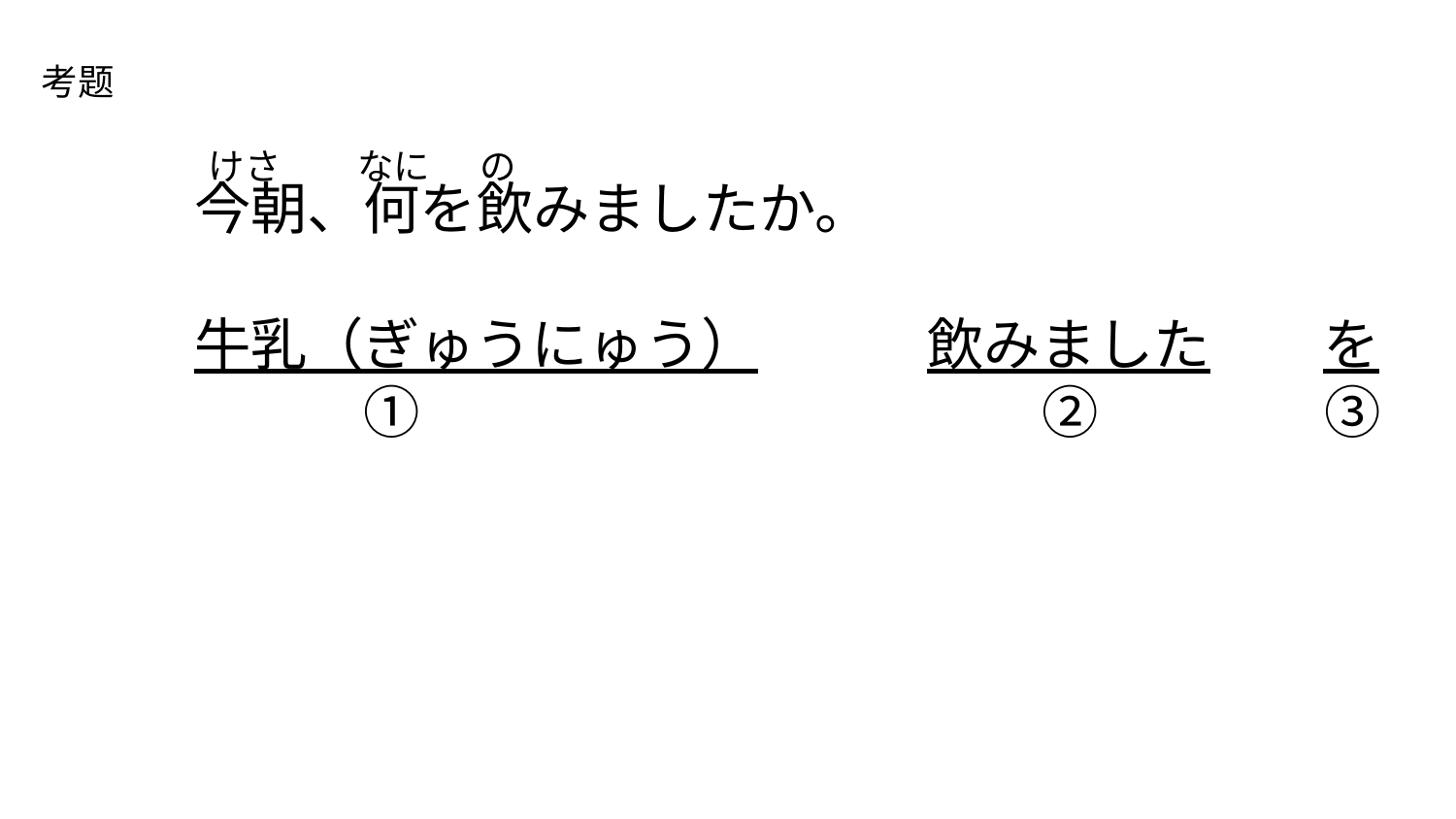

考题
けさ
なに
の
今朝、何を飲みましたか。

牛乳（ぎゅうにゅう）　　　飲みました　　を
　　　①　　　　　　　　　　　②　　　　③